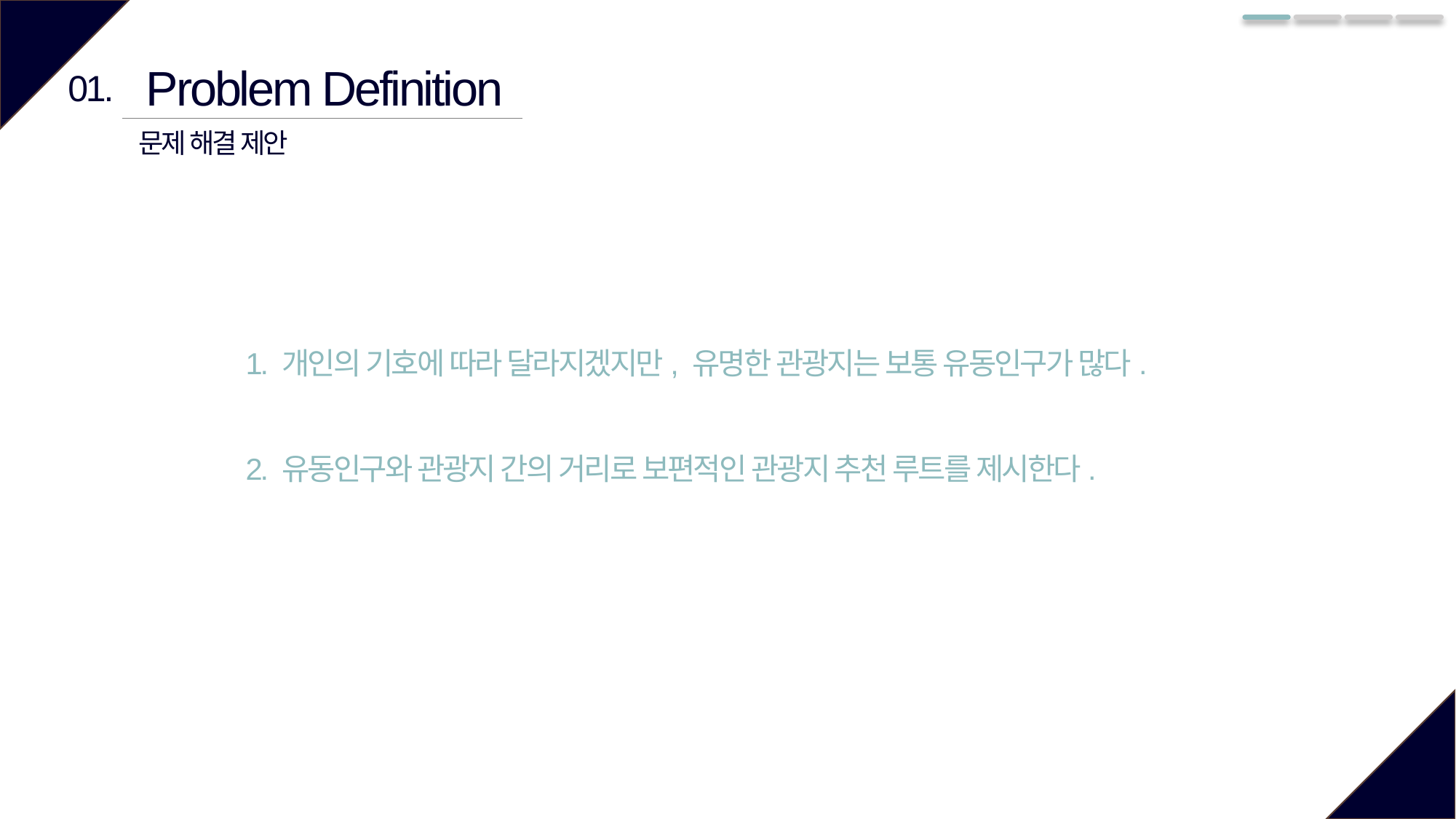

Problem Definition
01.
문제 해결 제안
1. 개인의 기호에 따라 달라지겠지만, 유명한 관광지는 보통 유동인구가 많다.
2. 유동인구와 관광지 간의 거리로 보편적인 관광지 추천 루트를 제시한다.